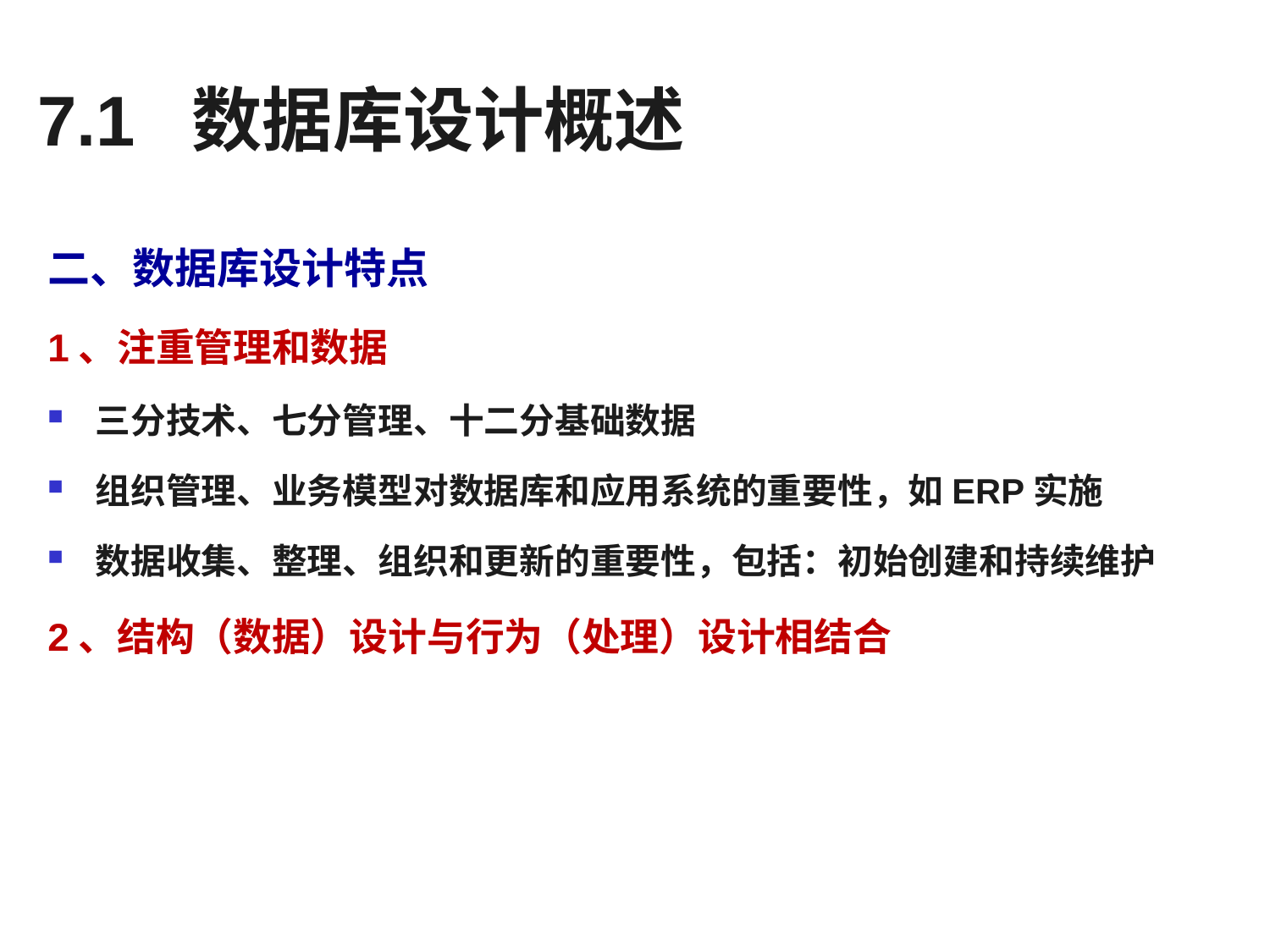

# 7.1  数据库设计概述
二、数据库设计特点
1、注重管理和数据
三分技术、七分管理、十二分基础数据
组织管理、业务模型对数据库和应用系统的重要性，如ERP实施
数据收集、整理、组织和更新的重要性，包括：初始创建和持续维护
2、结构（数据）设计与行为（处理）设计相结合